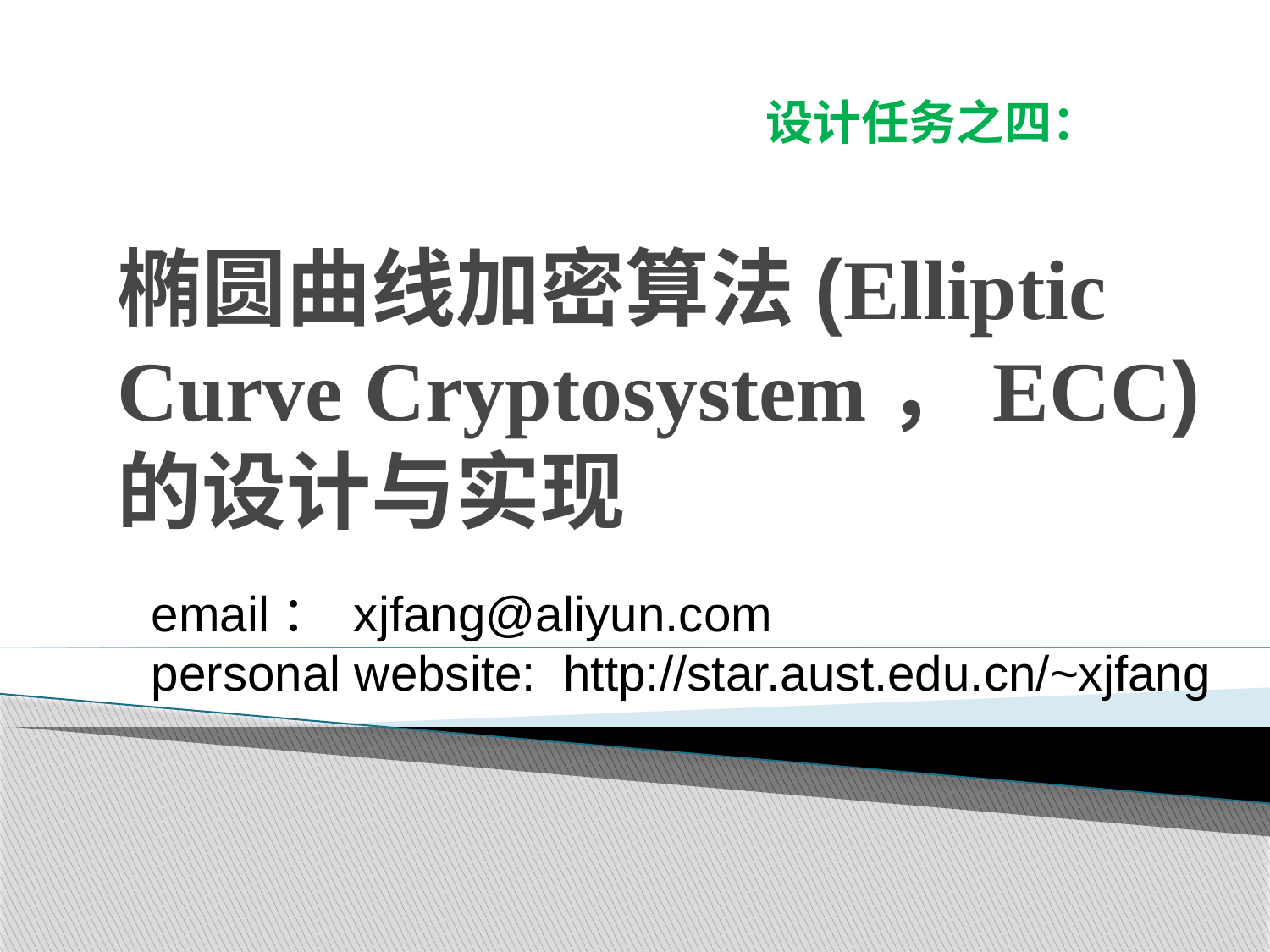

设计任务之四：
# 椭圆曲线加密算法(Elliptic Curve Cryptosystem，ECC)的设计与实现
email： xjfang@aliyun.com
personal website:  http://star.aust.edu.cn/~xjfang